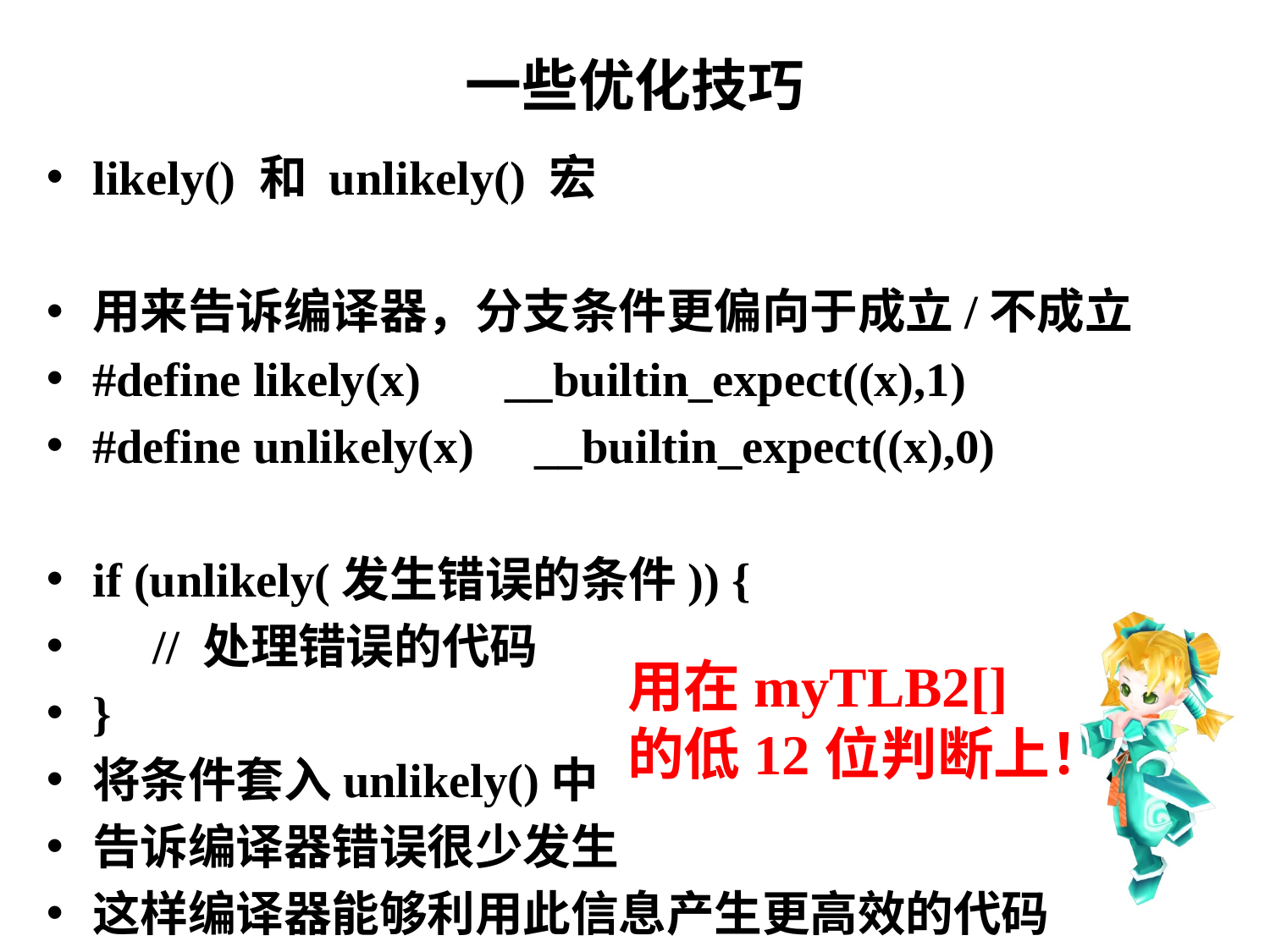

# 一些优化技巧
likely() 和 unlikely() 宏

用来告诉编译器，分支条件更偏向于成立/不成立
#define likely(x)       __builtin_expect((x),1)
#define unlikely(x)     __builtin_expect((x),0)

if (unlikely(发生错误的条件)) {
     // 处理错误的代码
}
将条件套入unlikely()中
告诉编译器错误很少发生
这样编译器能够利用此信息产生更高效的代码
用在myTLB2[]
的低12位判断上！